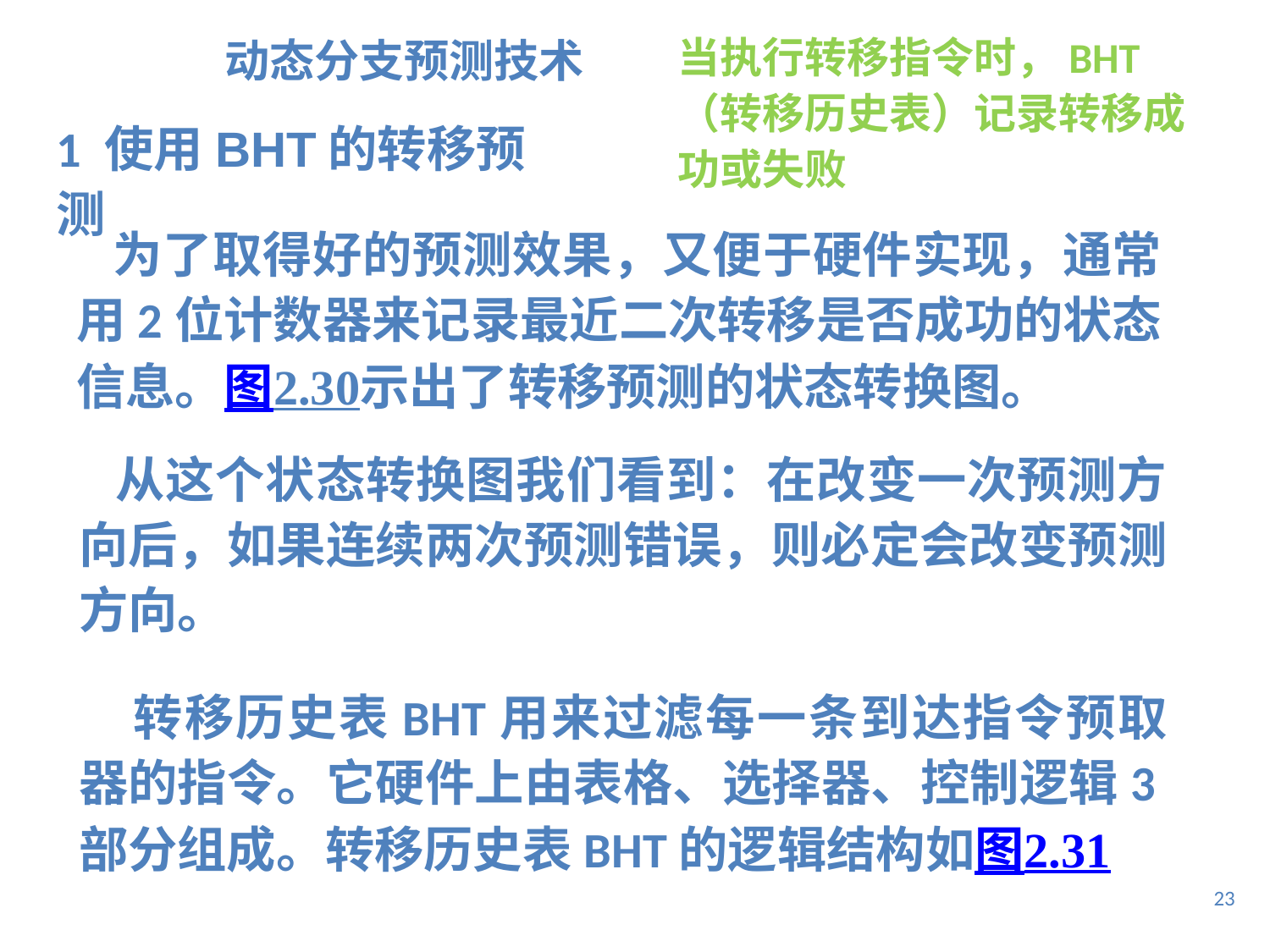

当执行转移指令时，BHT（转移历史表）记录转移成功或失败
# 动态分支预测技术
1 使用BHT的转移预测
  为了取得好的预测效果，又便于硬件实现，通常用2位计数器来记录最近二次转移是否成功的状态信息。图2.30示出了转移预测的状态转换图。

  从这个状态转换图我们看到：在改变一次预测方向后，如果连续两次预测错误，则必定会改变预测方向。

   转移历史表BHT用来过滤每一条到达指令预取器的指令。它硬件上由表格、选择器、控制逻辑3部分组成。转移历史表BHT的逻辑结构如图2.31

23